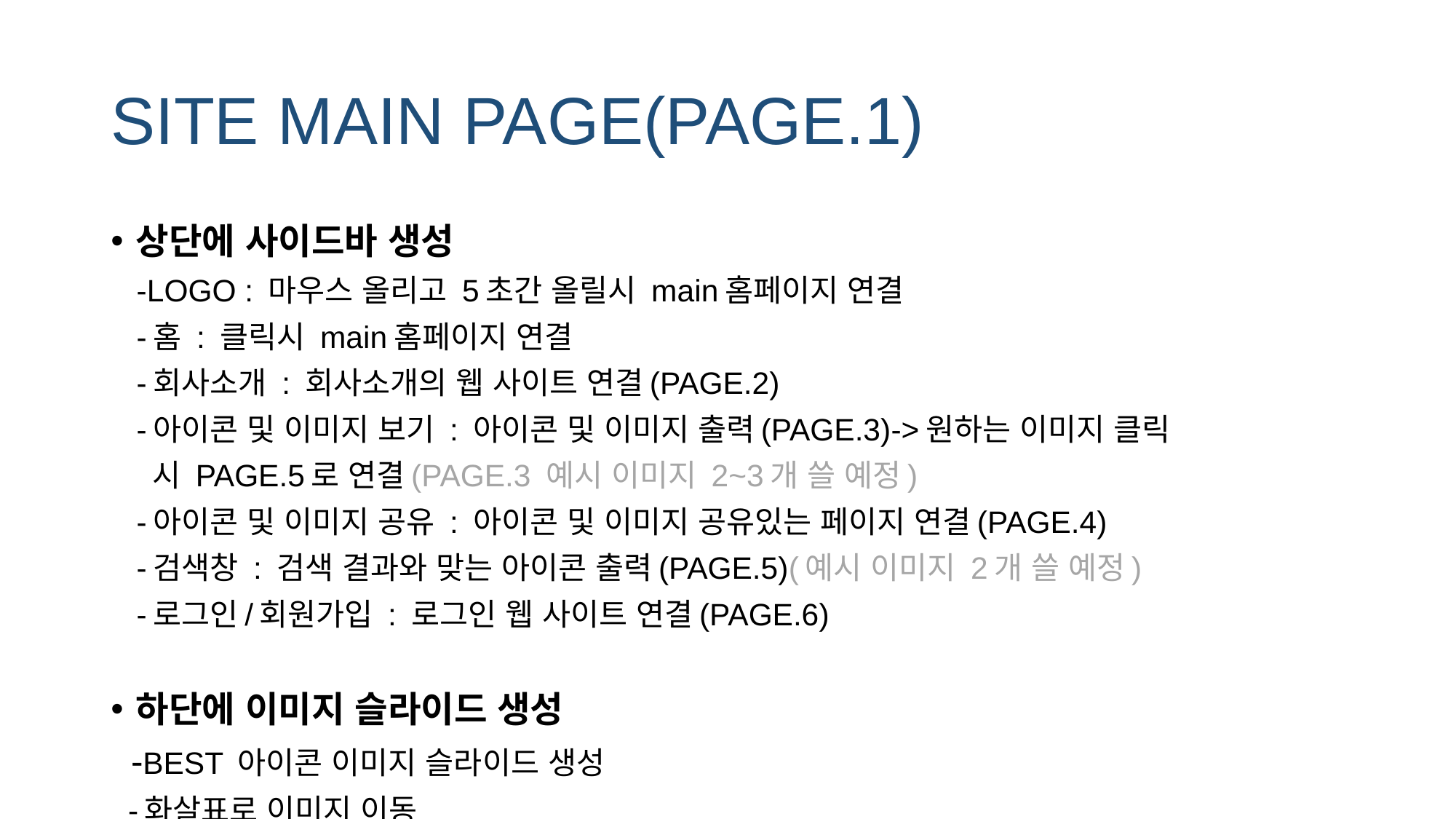

# SITE MAIN PAGE(PAGE.1)
상단에 사이드바 생성
   -LOGO : 마우스 올리고 5초간 올릴시 main홈페이지 연결
   -홈 : 클릭시 main홈페이지 연결
   -회사소개 : 회사소개의 웹 사이트 연결(PAGE.2)
   -아이콘 및 이미지 보기 : 아이콘 및 이미지 출력(PAGE.3)->원하는 이미지 클릭
    시 PAGE.5로 연결(PAGE.3 예시 이미지 2~3개 쓸 예정)
   -아이콘 및 이미지 공유 : 아이콘 및 이미지 공유있는 페이지 연결(PAGE.4)
   -검색창 : 검색 결과와 맞는 아이콘 출력(PAGE.5)(예시 이미지 2개 쓸 예정)
   -로그인/회원가입 : 로그인 웹 사이트 연결(PAGE.6)

하단에 이미지 슬라이드 생성
  -BEST 아이콘 이미지 슬라이드 생성
  -화살표로 이미지 이동